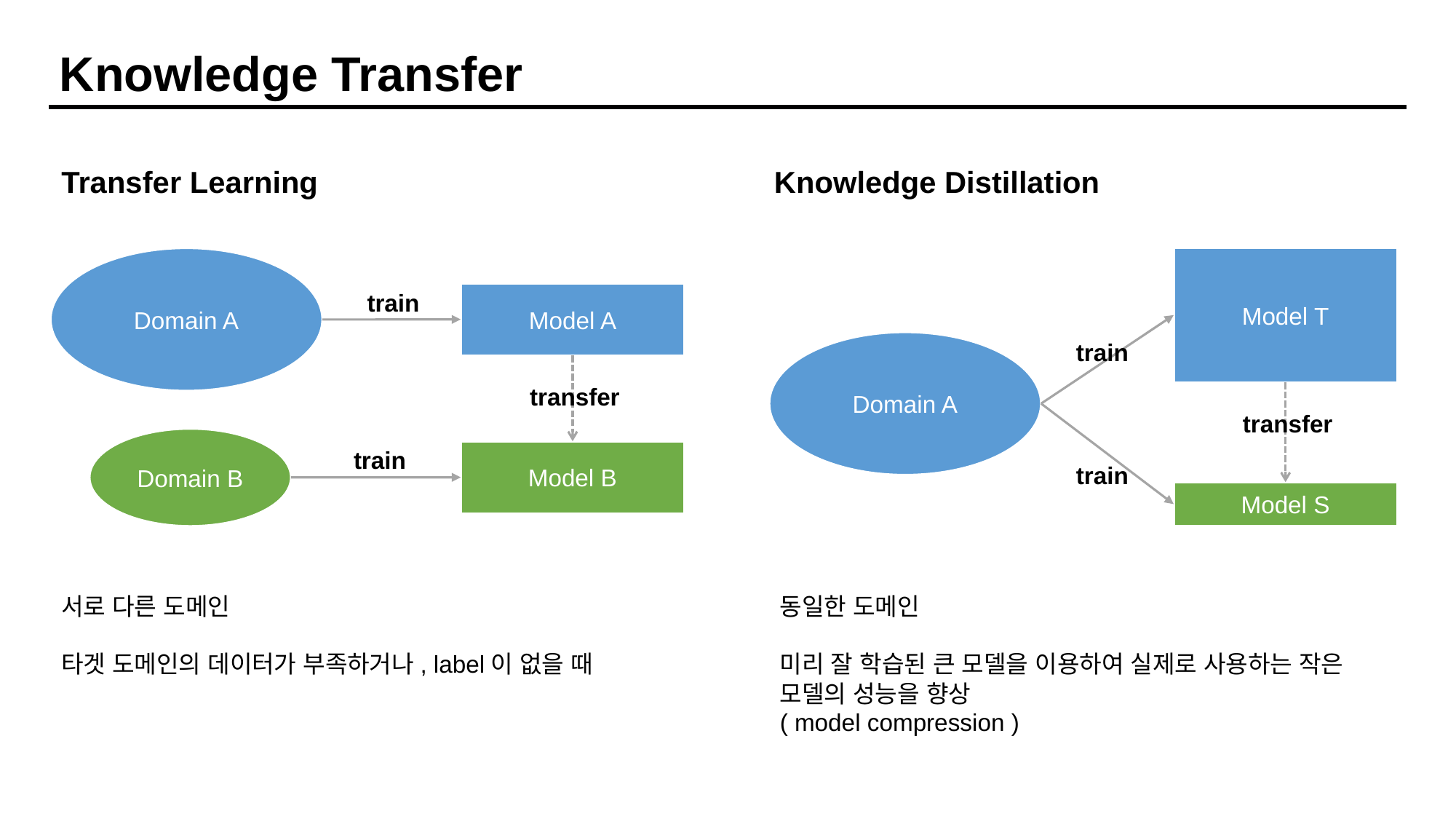

Knowledge Transfer
Transfer Learning
Knowledge Distillation
Domain A
train
Model A
transfer
Domain B
train
Model B
Model T
Domain A
train
transfer
train
Model S
서로 다른 도메인

타겟 도메인의 데이터가 부족하거나, label이 없을 때
동일한 도메인

미리 잘 학습된 큰 모델을 이용하여 실제로 사용하는 작은 모델의 성능을 향상
( model compression )